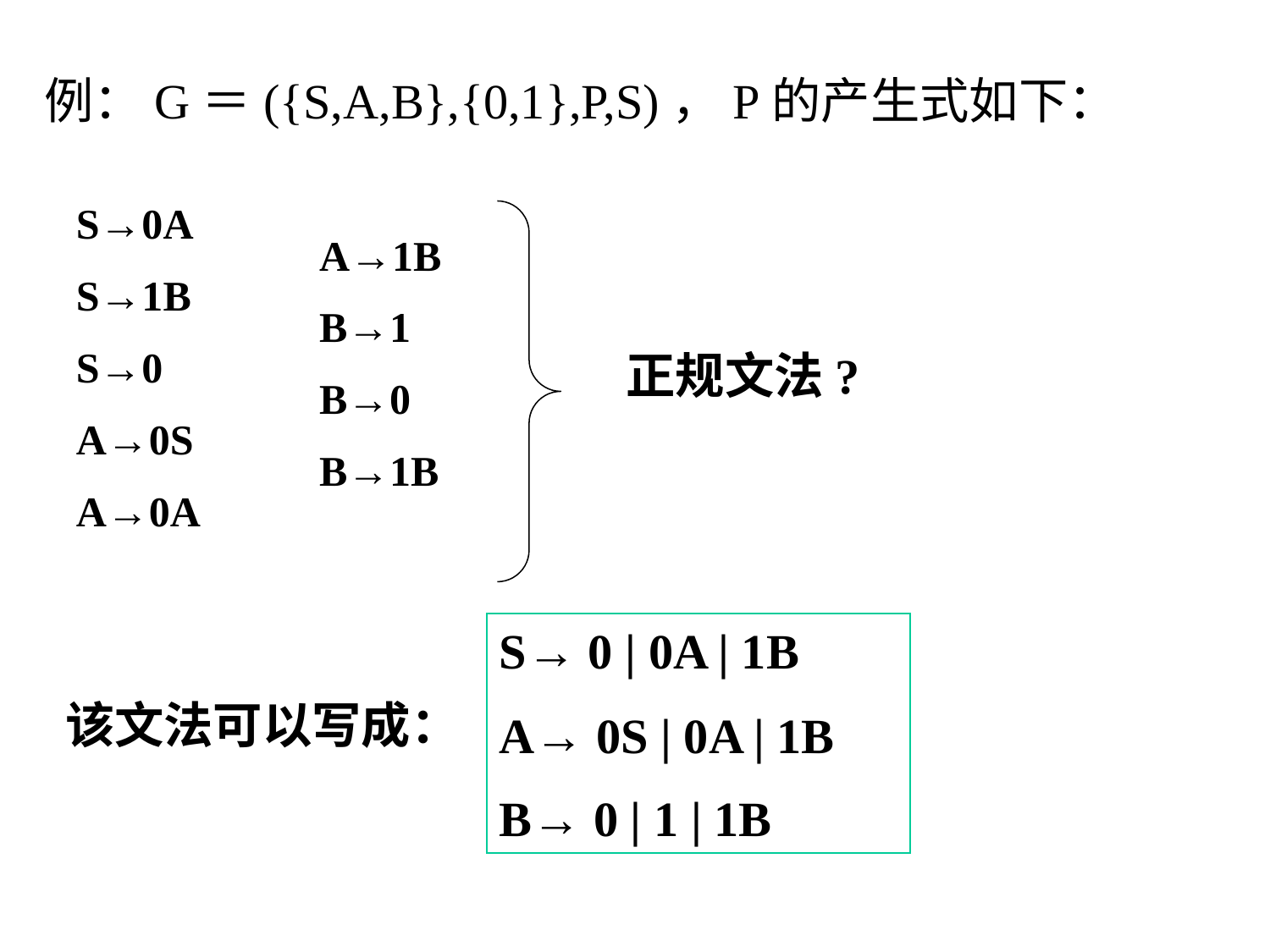

例：G＝({S,A,B},{0,1},P,S)，P的产生式如下：
S→0A
S→1B
S→0
A→0S
A→0A

A→1B
B→1
B→0
B→1B
正规文法?
S→ 0 | 0A | 1B
A→ 0S | 0A | 1B
B→ 0 | 1 | 1B
该文法可以写成：